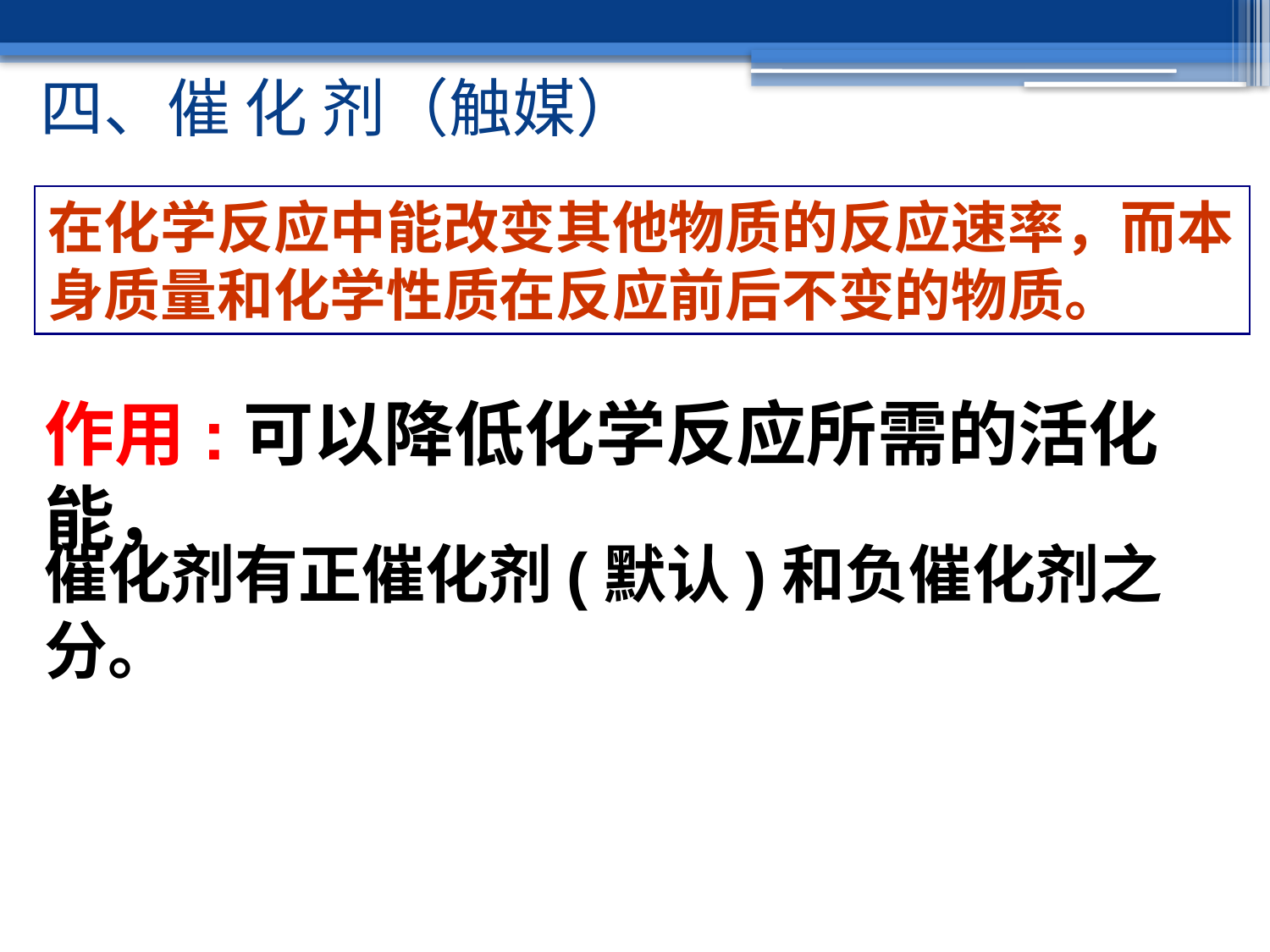

四、催 化 剂（触媒）
在化学反应中能改变其他物质的反应速率，而本身质量和化学性质在反应前后不变的物质。
作用:可以降低化学反应所需的活化能，
催化剂有正催化剂(默认)和负催化剂之分。